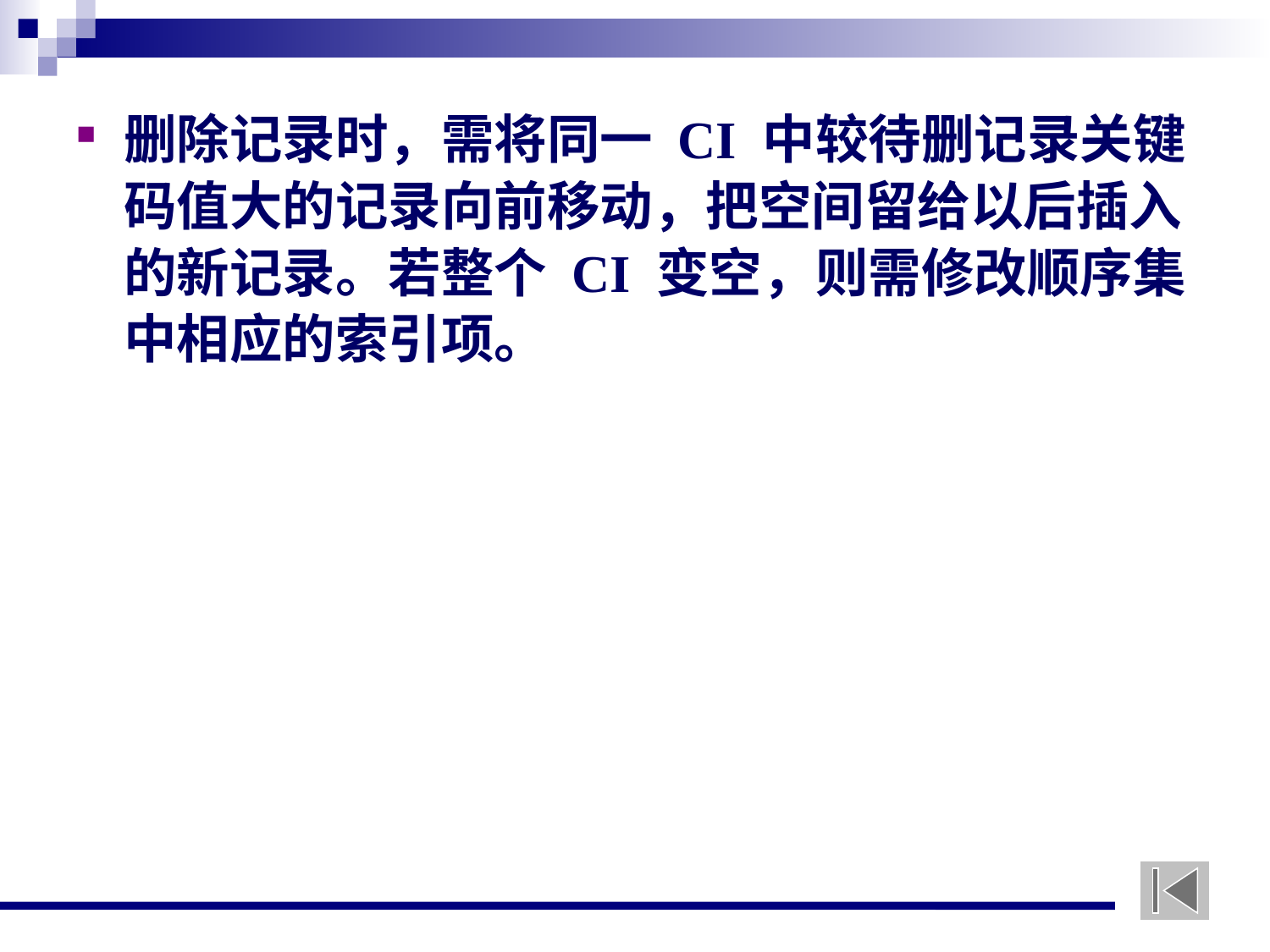

删除记录时，需将同一 CI 中较待删记录关键码值大的记录向前移动，把空间留给以后插入的新记录。若整个 CI 变空，则需修改顺序集中相应的索引项。

199